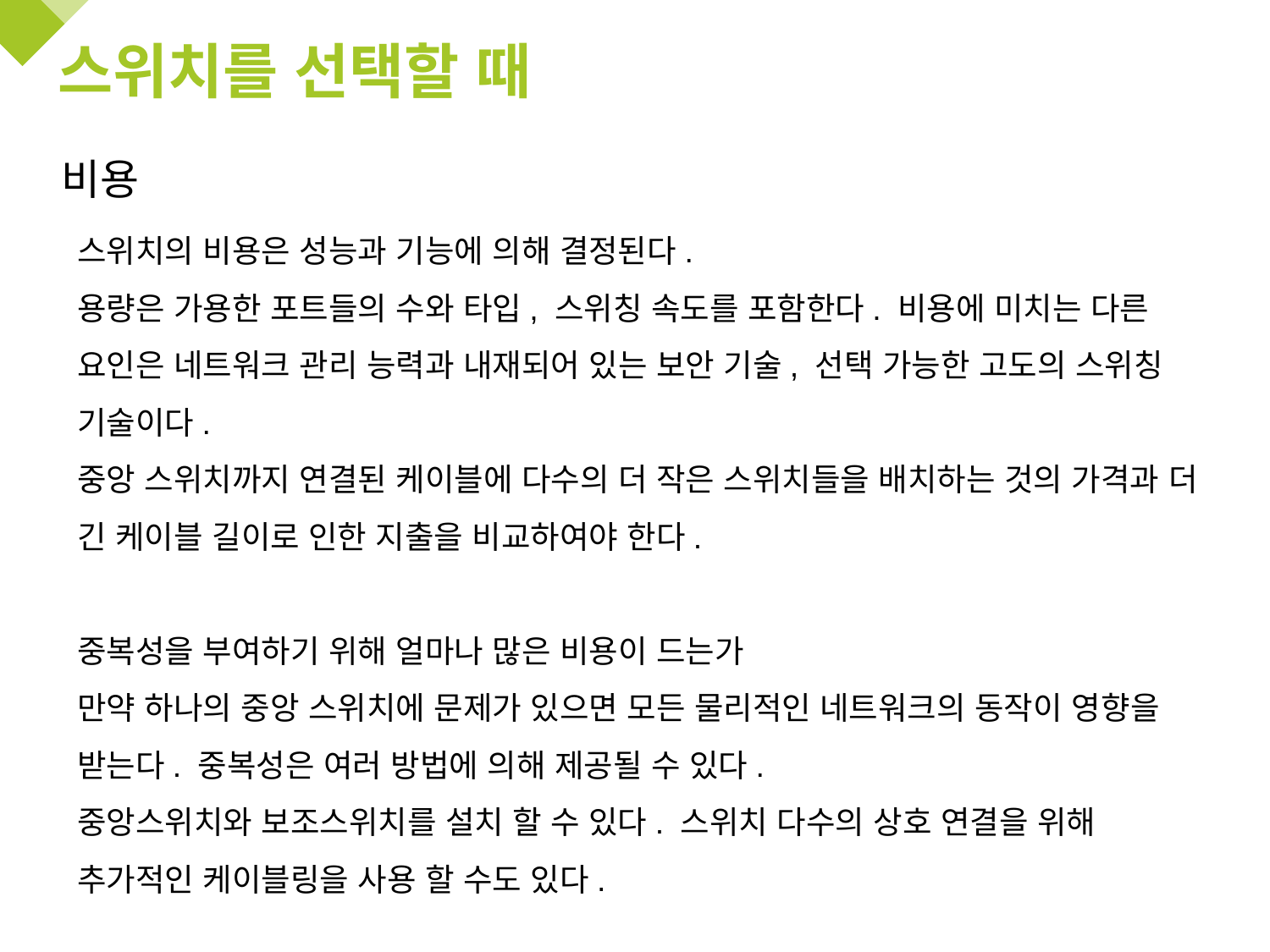

# 스위치를 선택할 때
비용
스위치의 비용은 성능과 기능에 의해 결정된다.
용량은 가용한 포트들의 수와 타입, 스위칭 속도를 포함한다. 비용에 미치는 다른 요인은 네트워크 관리 능력과 내재되어 있는 보안 기술, 선택 가능한 고도의 스위칭 기술이다.
중앙 스위치까지 연결된 케이블에 다수의 더 작은 스위치들을 배치하는 것의 가격과 더 긴 케이블 길이로 인한 지출을 비교하여야 한다.

중복성을 부여하기 위해 얼마나 많은 비용이 드는가
만약 하나의 중앙 스위치에 문제가 있으면 모든 물리적인 네트워크의 동작이 영향을 받는다. 중복성은 여러 방법에 의해 제공될 수 있다.
중앙스위치와 보조스위치를 설치 할 수 있다. 스위치 다수의 상호 연결을 위해 추가적인 케이블링을 사용 할 수도 있다.